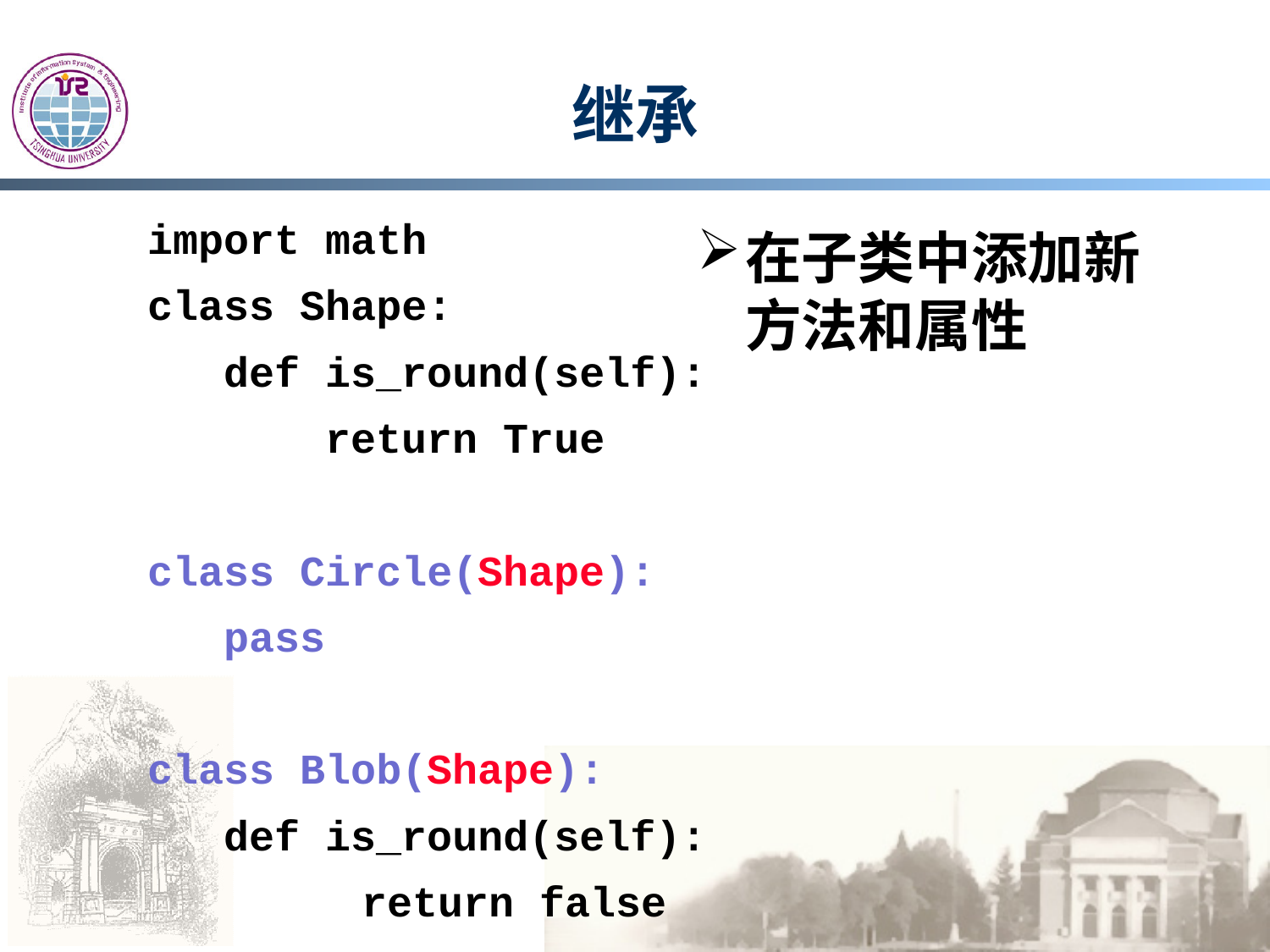

# 继承
import math
class Shape:
   def is_round(self):
       return True

class Circle(Shape):
   pass

class Blob(Shape):
   def is_round(self):
	return false
在子类中添加新方法和属性